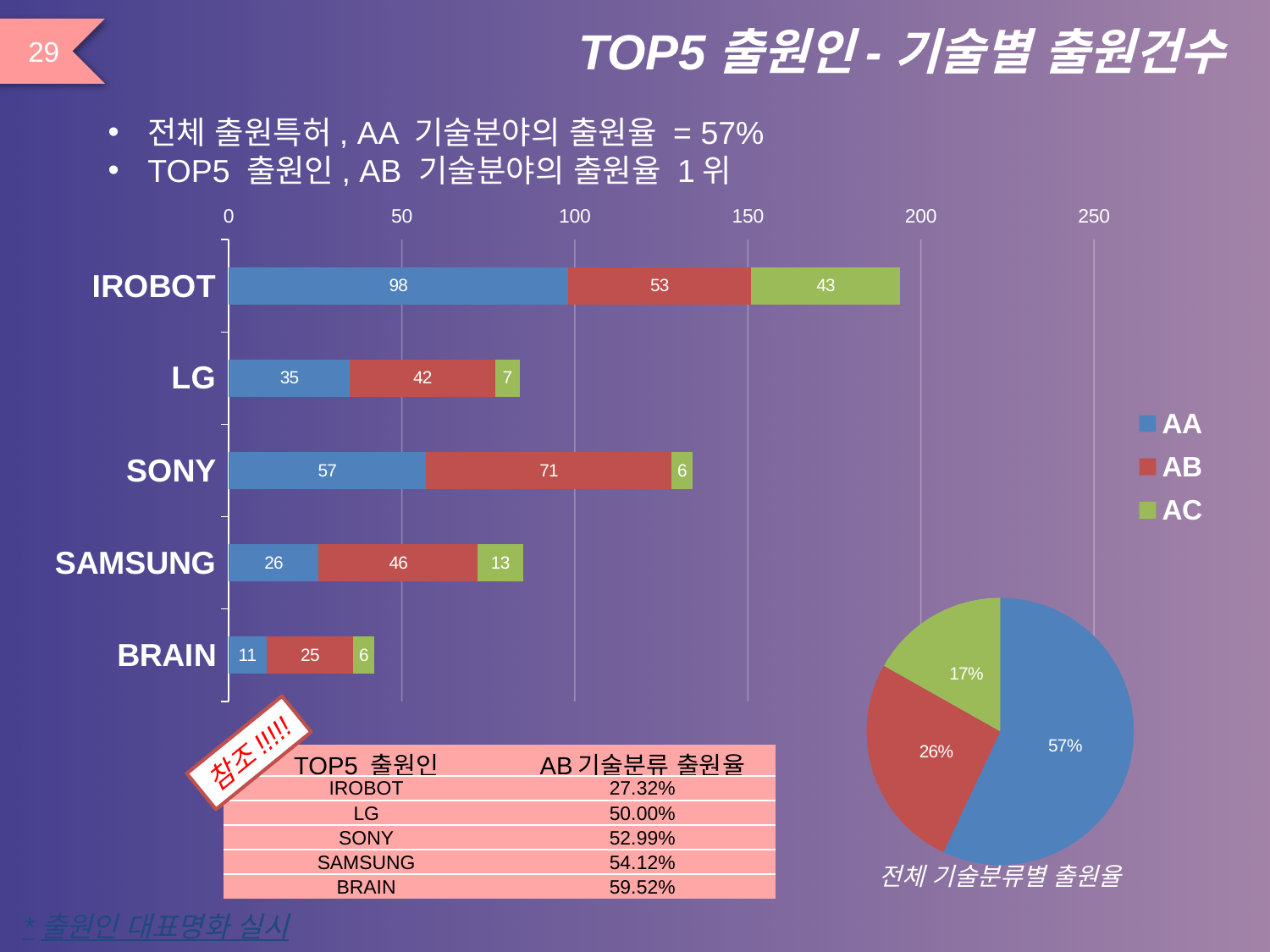

# TOP5출원인-기술별 출원건수
29
전체 출원특허, AA 기술분야의 출원율 = 57%
TOP5 출원인, AB 기술분야의 출원율 1위

### Chart

| Category | AA | AB | AC |
|---|---|---|---|
| IROBOT | 98.0 | 53.0 | 43.0 |
| LG | 35.0 | 42.0 | 7.0 |
| SONY | 57.0 | 71.0 | 6.0 |
| SAMSUNG | 26.0 | 46.0 | 13.0 |
| BRAIN | 11.0 | 25.0 | 6.0 |

### Chart

| Category |  |
|---|---|
| AA | 5723.0 |
| AB | 2629.0 |
| AC | 1689.0 |
전체 기술분류별 출원율
참조!!!!!
| TOP5 출원인 | AB기술분류 출원율 |
| --- | --- |
| IROBOT | 27.32% |
| LG | 50.00% |
| SONY | 52.99% |
| SAMSUNG | 54.12% |
| BRAIN | 59.52% |
*출원인 대표명화 실시